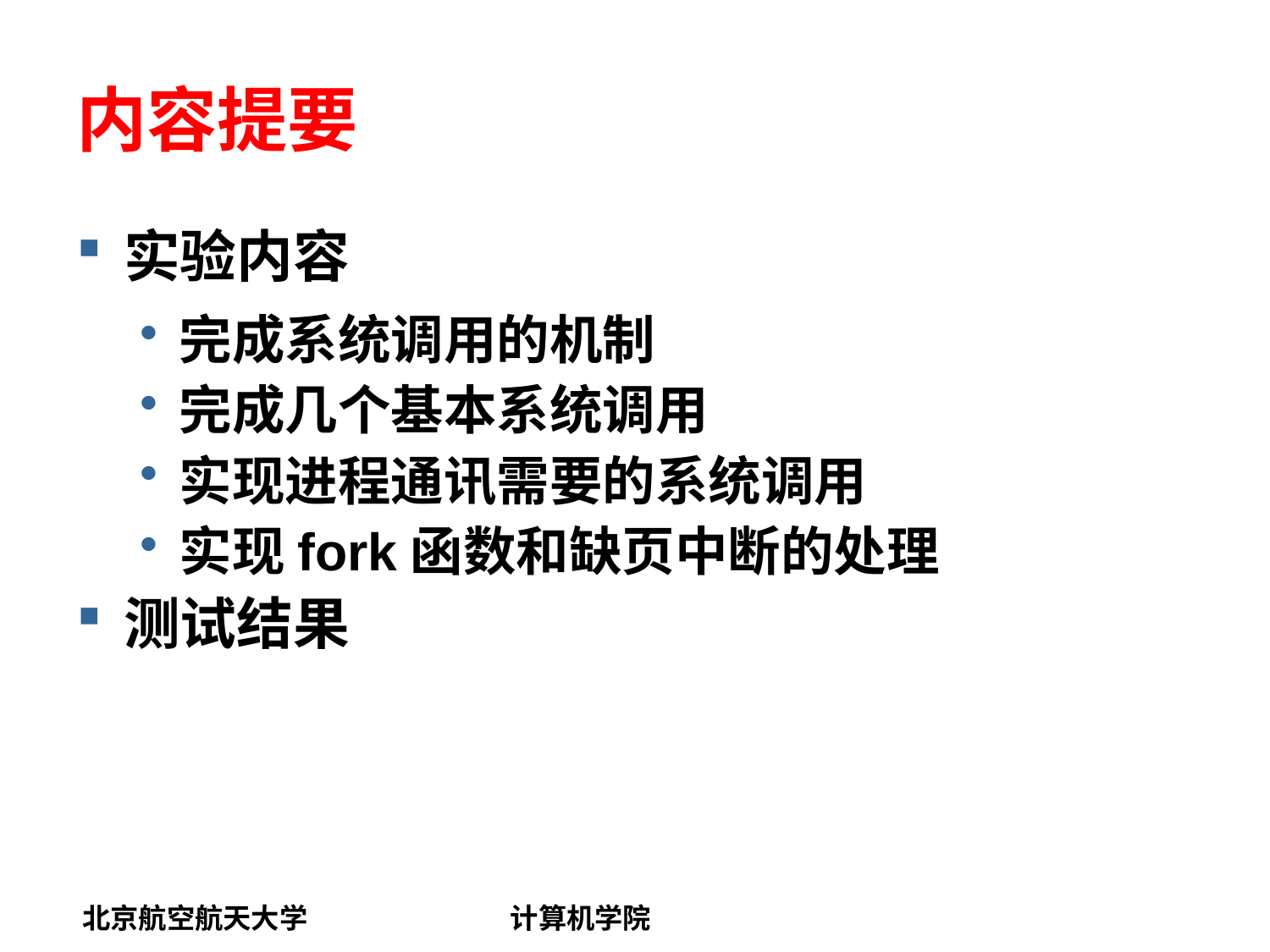

# 内容提要
实验内容
完成系统调用的机制
完成几个基本系统调用
实现进程通讯需要的系统调用
实现fork函数和缺页中断的处理
测试结果